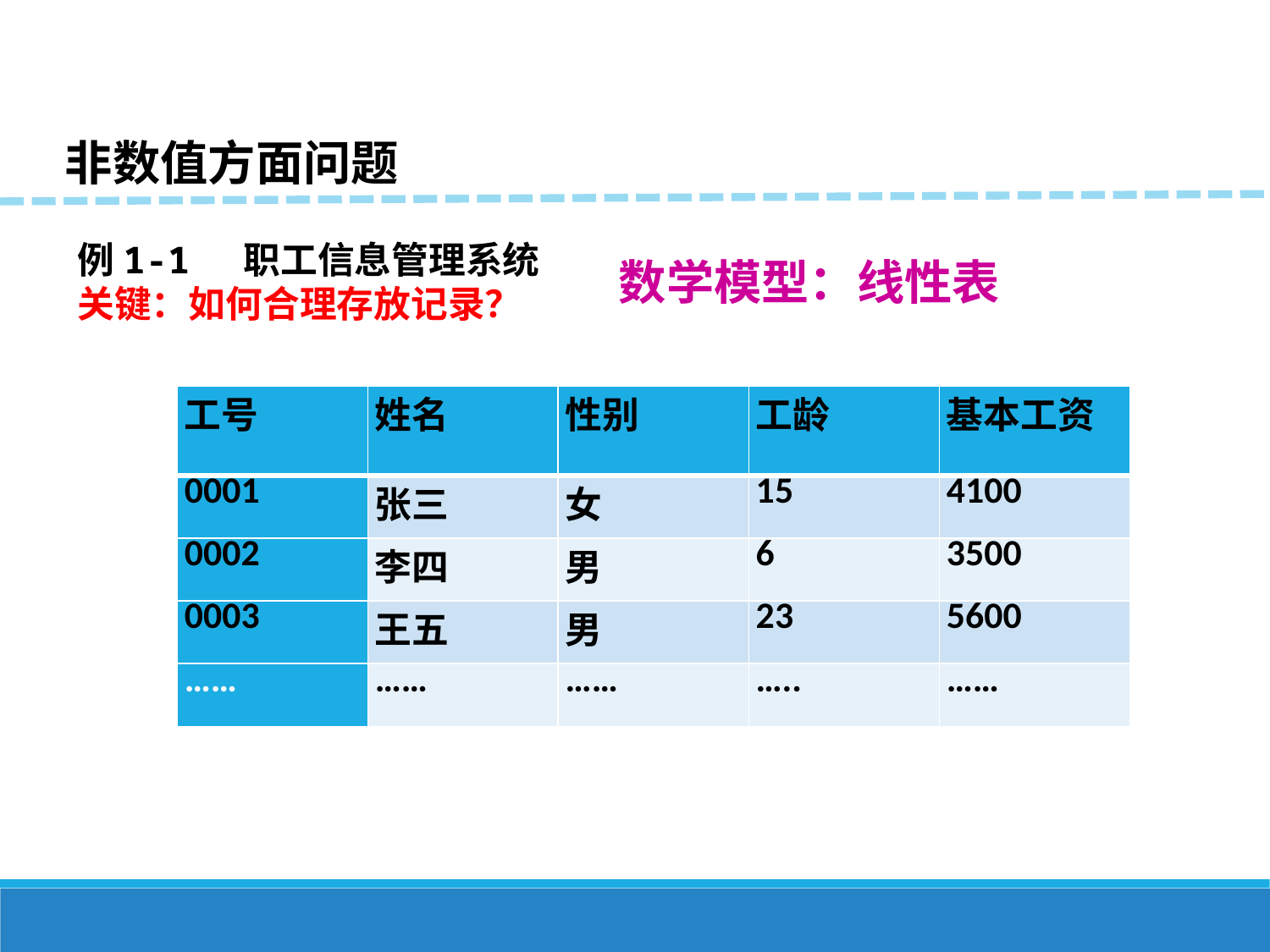

非数值方面问题
例1-1  职工信息管理系统
关键：如何合理存放记录？
数学模型：线性表
| 工号 | 姓名 | 性别 | 工龄 | 基本工资 |
| --- | --- | --- | --- | --- |
| 0001 | 张三 | 女 | 15 | 4100 |
| 0002 | 李四 | 男 | 6 | 3500 |
| 0003 | 王五 | 男 | 23 | 5600 |
| …… | …… | …… | ….. | …… |